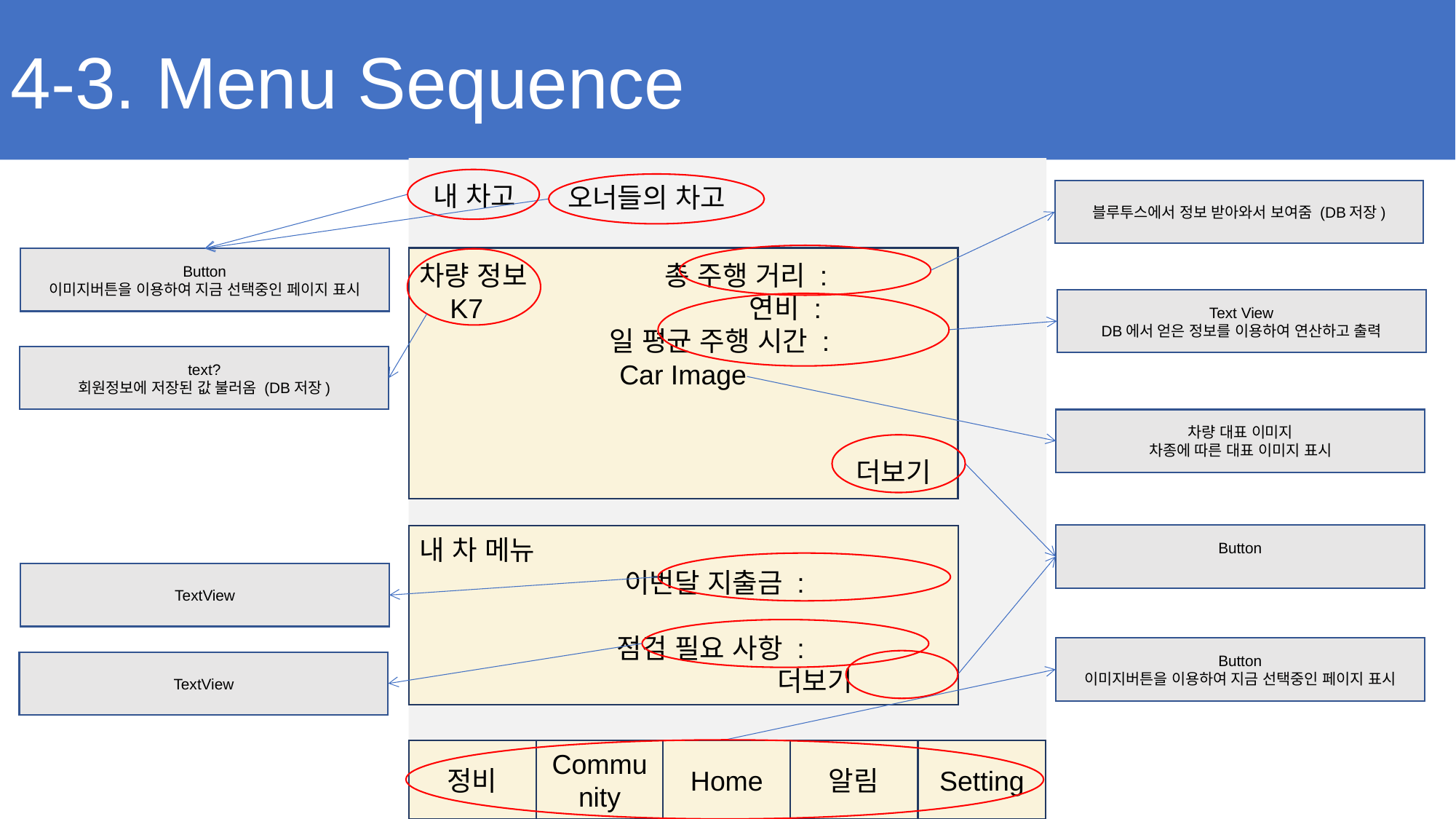

4-3. Menu Sequence
내 차고
오너들의 차고

정비
Community
Home
알림
Setting
차량 정보                  총 주행 거리 :
    K7                                  연비 :
                        일 평균 주행 시간 :

				더보기
내 차 메뉴
                          이번달 지출금 :

                         점검 필요 사항 :
                                              더보기
Car Image

블루투스에서 정보 받아와서 보여줌 (DB저장)

Button
이미지버튼을 이용하여 지금 선택중인 페이지 표시

Text View
DB에서 얻은 정보를 이용하여 연산하고 출력

text?
회원정보에 저장된 값 불러옴 (DB저장)
차량 대표 이미지
차종에 따른 대표 이미지 표시

Button

TextView

Button
이미지버튼을 이용하여 지금 선택중인 페이지 표시

TextView